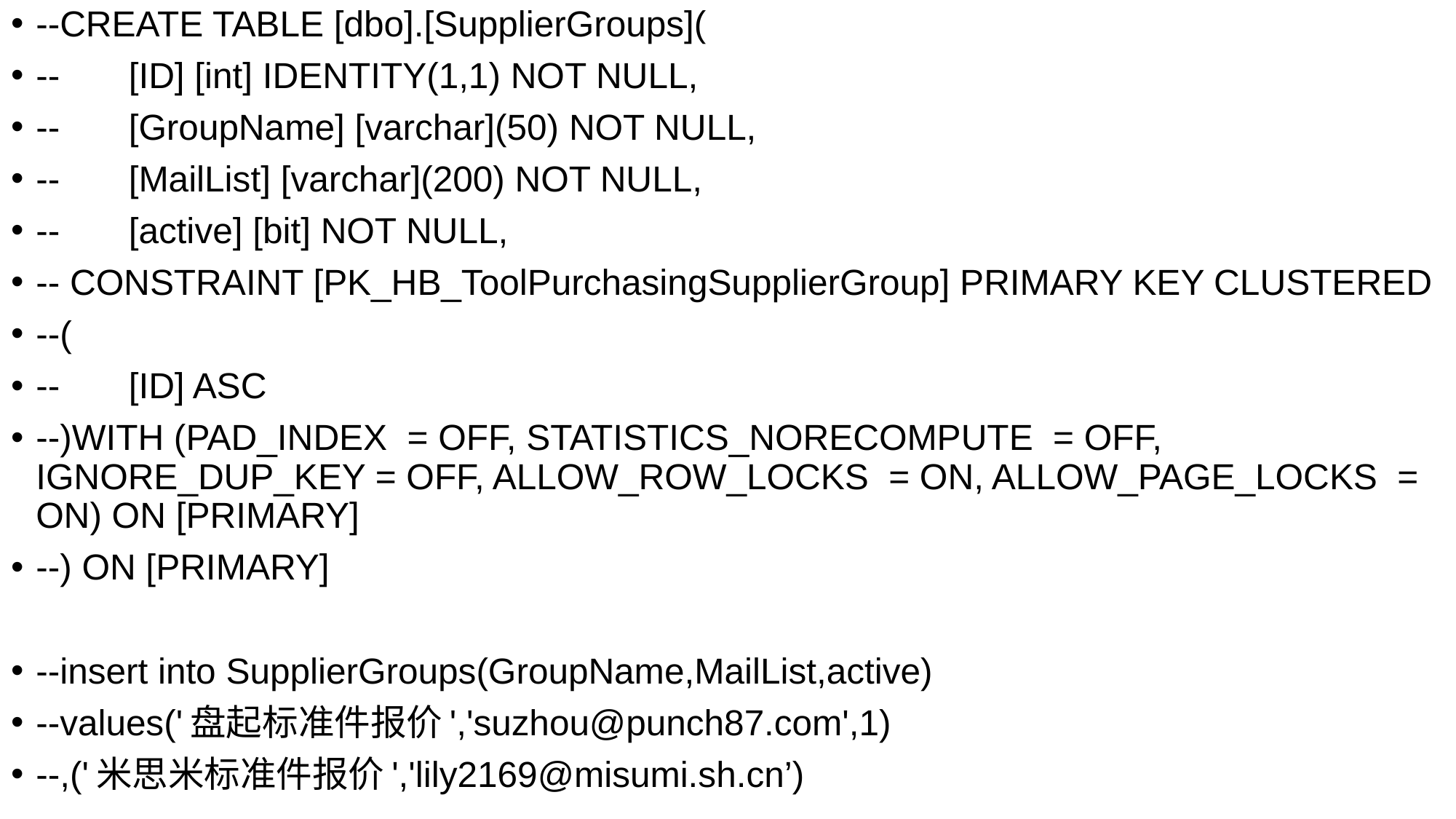

--CREATE TABLE [dbo].[SupplierGroups](
--	[ID] [int] IDENTITY(1,1) NOT NULL,
--	[GroupName] [varchar](50) NOT NULL,
--	[MailList] [varchar](200) NOT NULL,
--	[active] [bit] NOT NULL,
-- CONSTRAINT [PK_HB_ToolPurchasingSupplierGroup] PRIMARY KEY CLUSTERED
--(
--	[ID] ASC
--)WITH (PAD_INDEX  = OFF, STATISTICS_NORECOMPUTE  = OFF, IGNORE_DUP_KEY = OFF, ALLOW_ROW_LOCKS  = ON, ALLOW_PAGE_LOCKS  = ON) ON [PRIMARY]
--) ON [PRIMARY]

--insert into SupplierGroups(GroupName,MailList,active)
--values('盘起标准件报价','suzhou@punch87.com',1)
--,('米思米标准件报价','lily2169@misumi.sh.cn’)